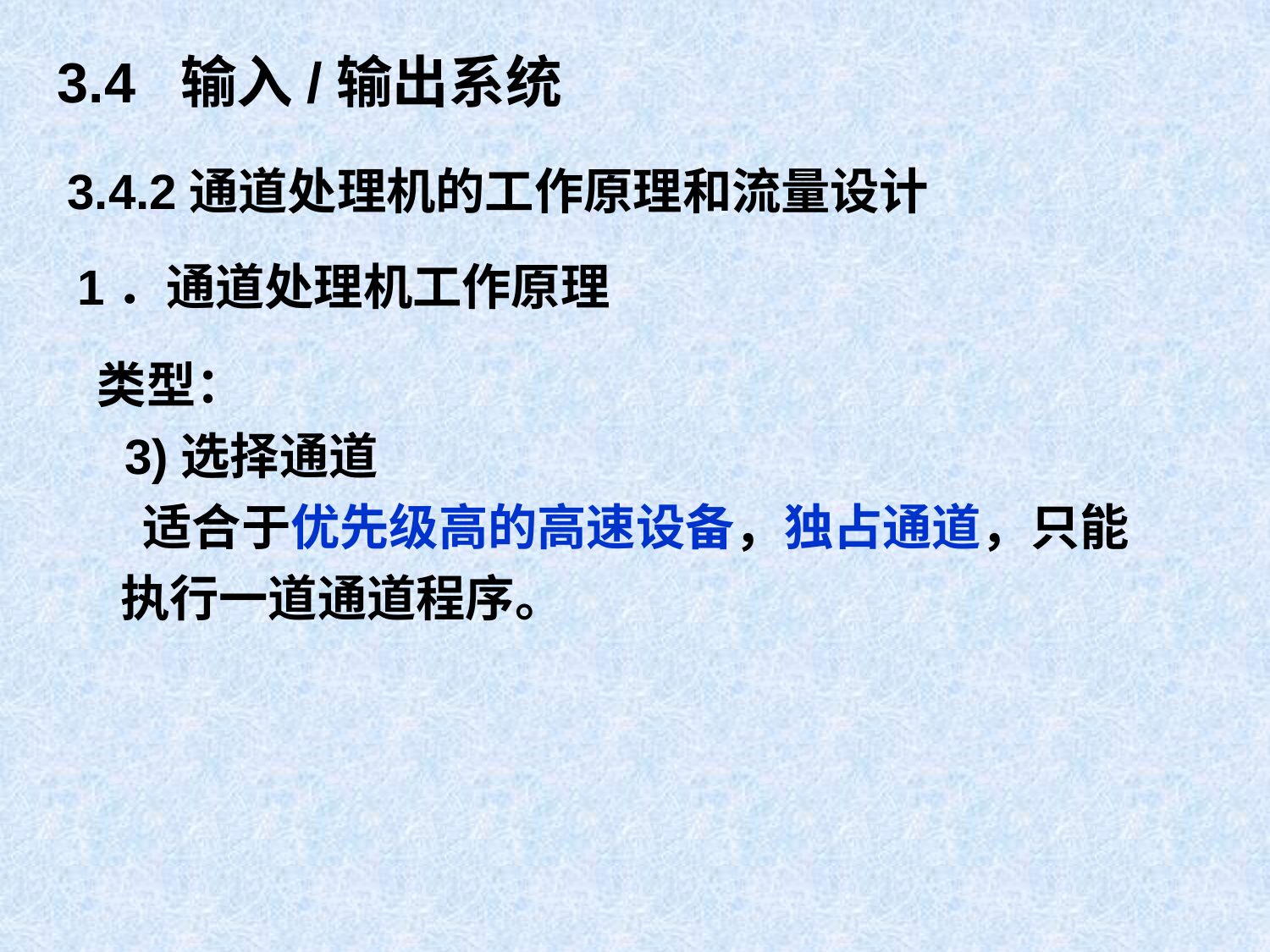

3.4  输入/输出系统
3.4.2通道处理机的工作原理和流量设计
1．通道处理机工作原理
类型：
  3)选择通道
   适合于优先级高的高速设备，独占通道，只能
 执行一道通道程序。